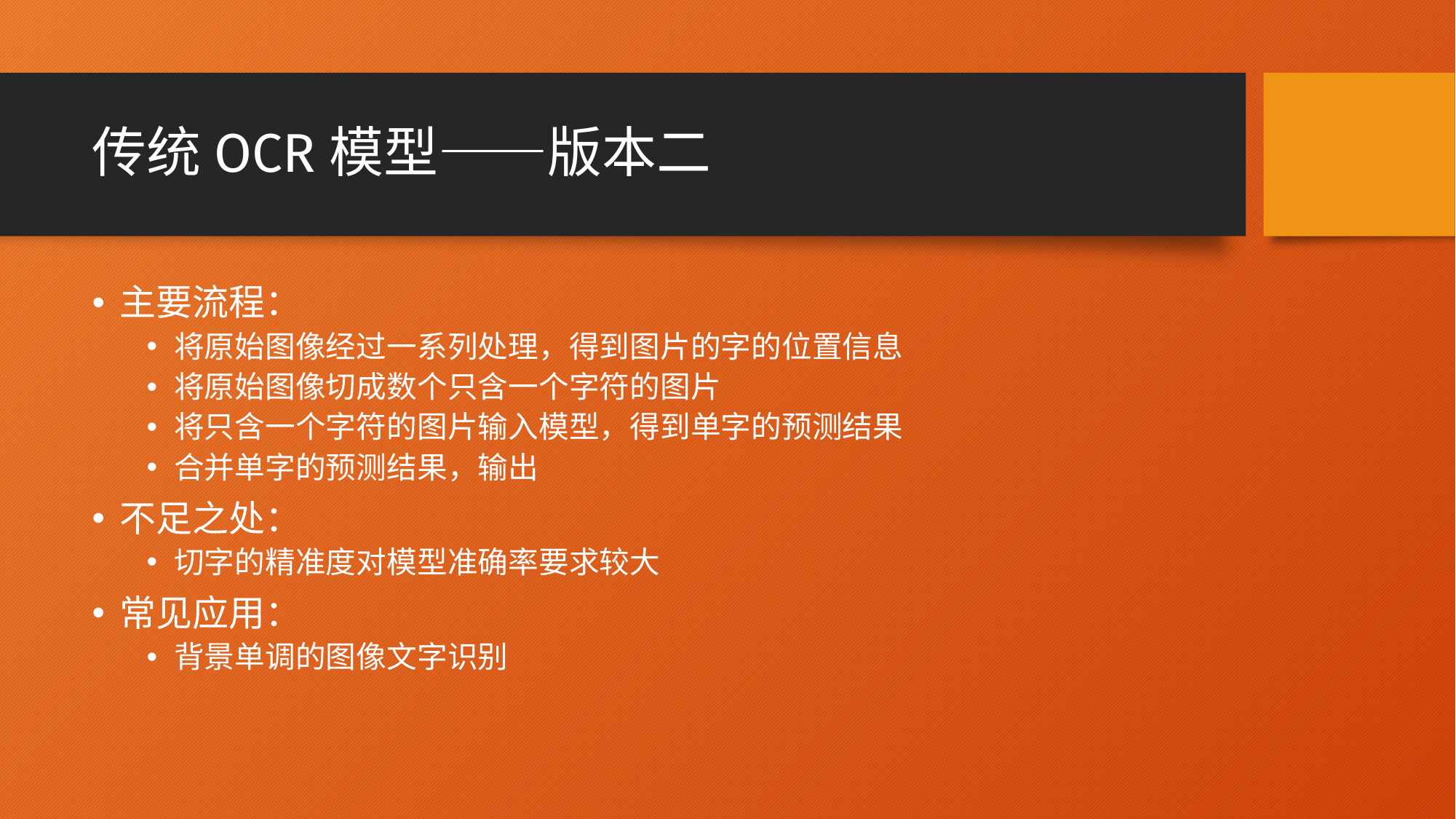

# 传统OCR模型——版本二
主要流程：
将原始图像经过一系列处理，得到图片的字的位置信息
将原始图像切成数个只含一个字符的图片
将只含一个字符的图片输入模型，得到单字的预测结果
合并单字的预测结果，输出
不足之处：
切字的精准度对模型准确率要求较大
常见应用：
背景单调的图像文字识别